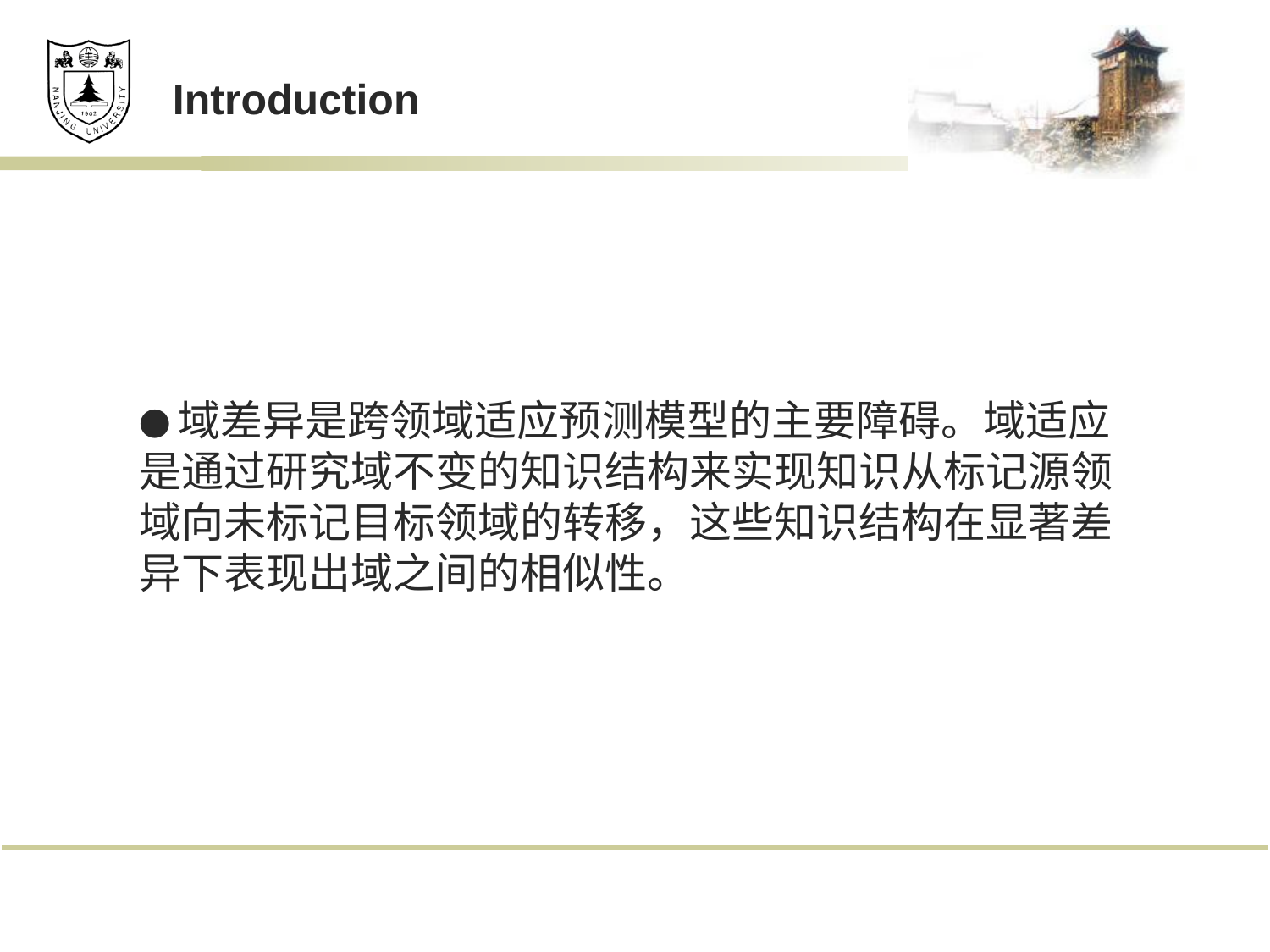

Introduction

●域差异是跨领域适应预测模型的主要障碍。域适应是通过研究域不变的知识结构来实现知识从标记源领域向未标记目标领域的转移，这些知识结构在显著差异下表现出域之间的相似性。